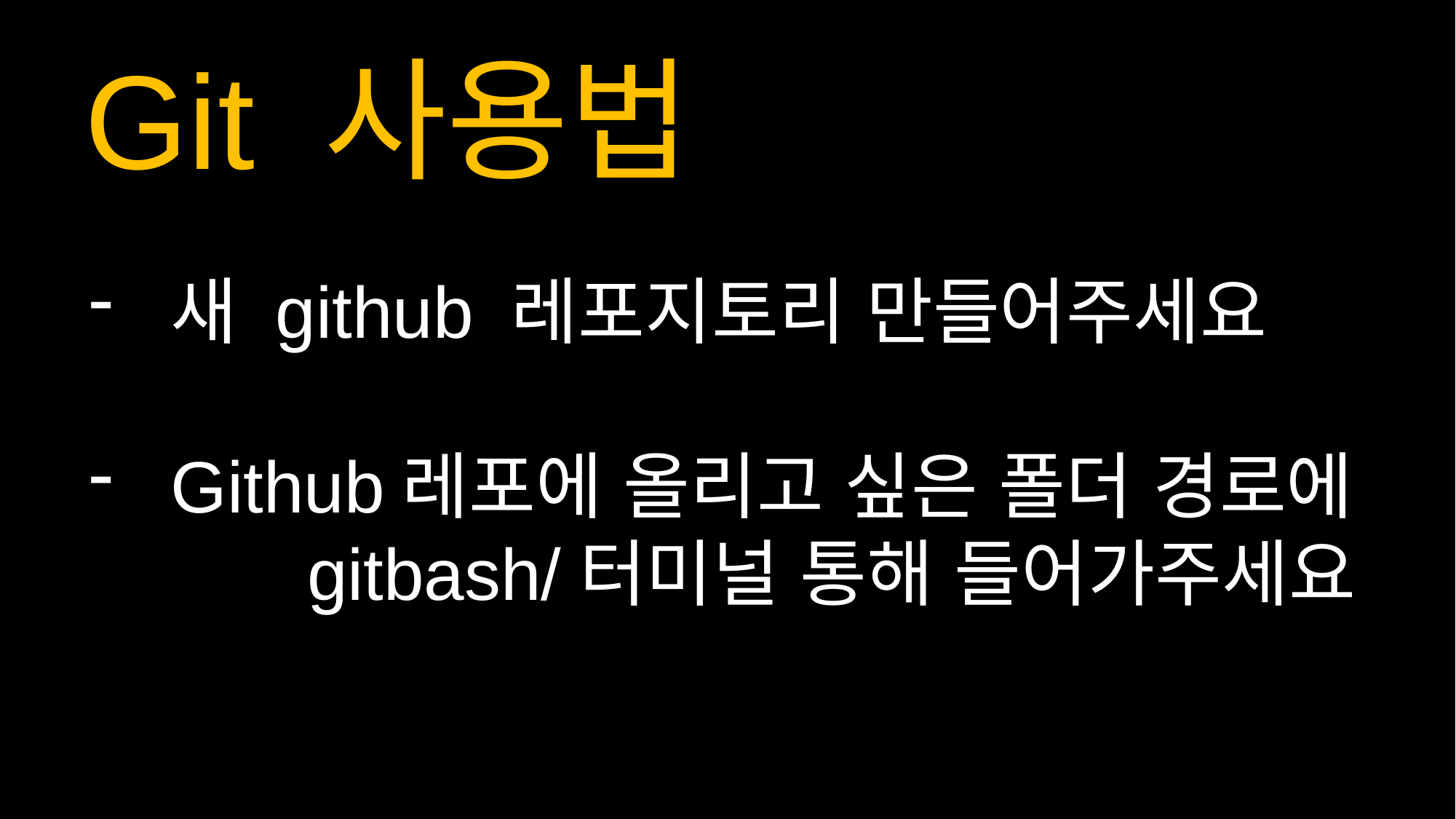

Git 사용법
새 github 레포지토리 만들어주세요

Github레포에 올리고 싶은 폴더 경로에
		gitbash/터미널 통해 들어가주세요